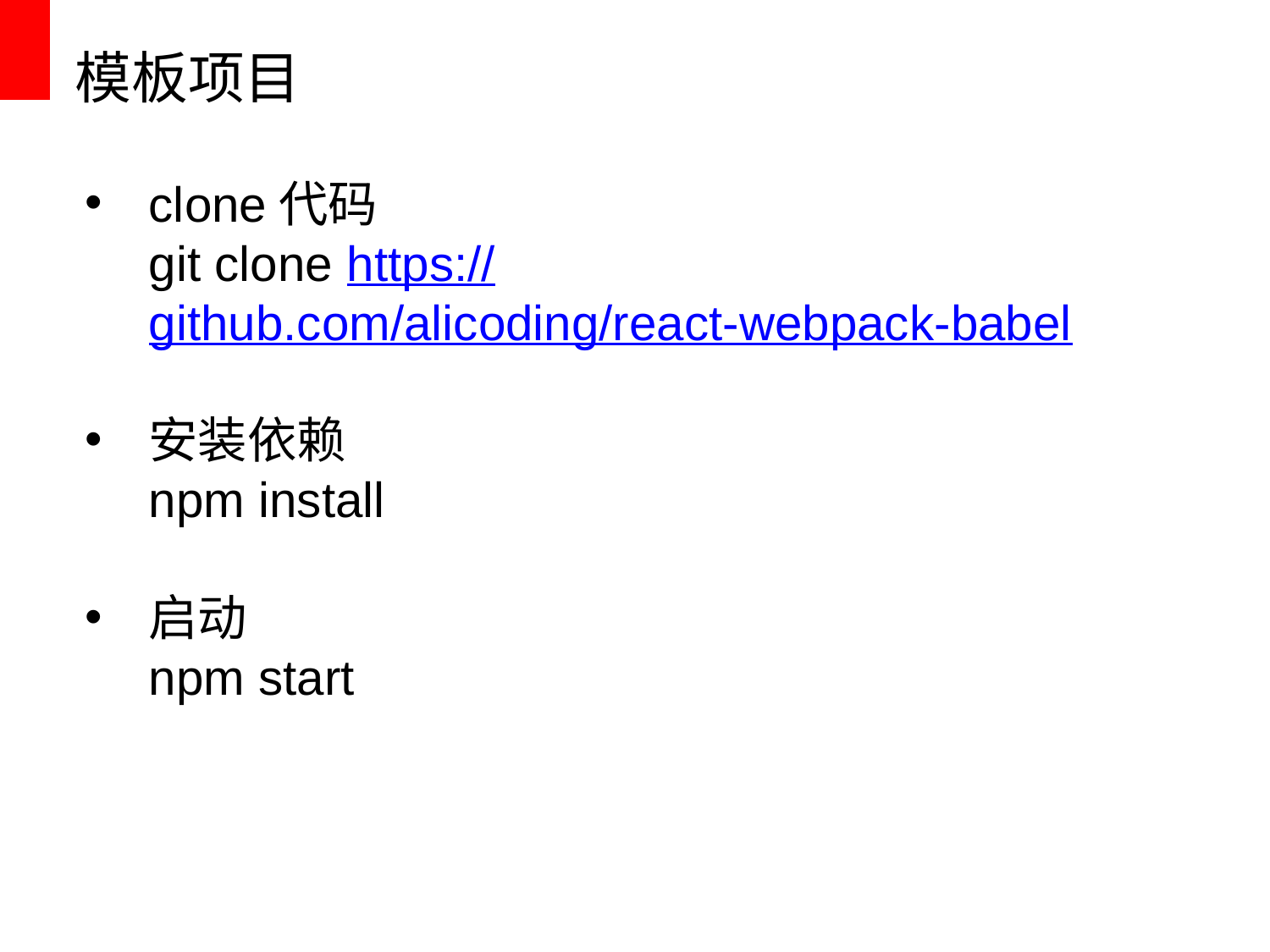

# 模板项目
clone代码
git clone https://github.com/alicoding/react-webpack-babel

安装依赖
npm install

启动
npm start